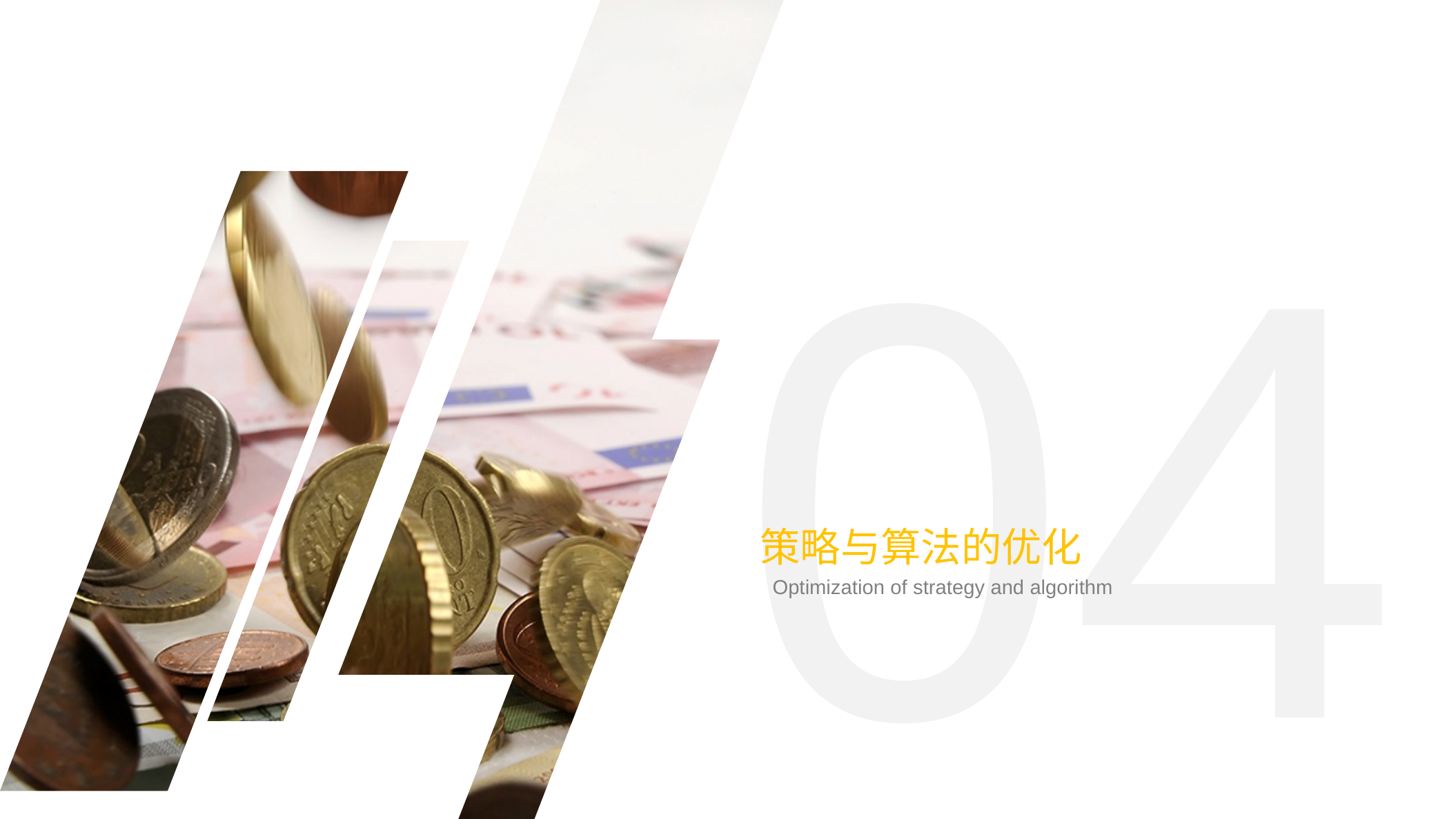

04
策略与算法的优化
Optimization of strategy and algorithm